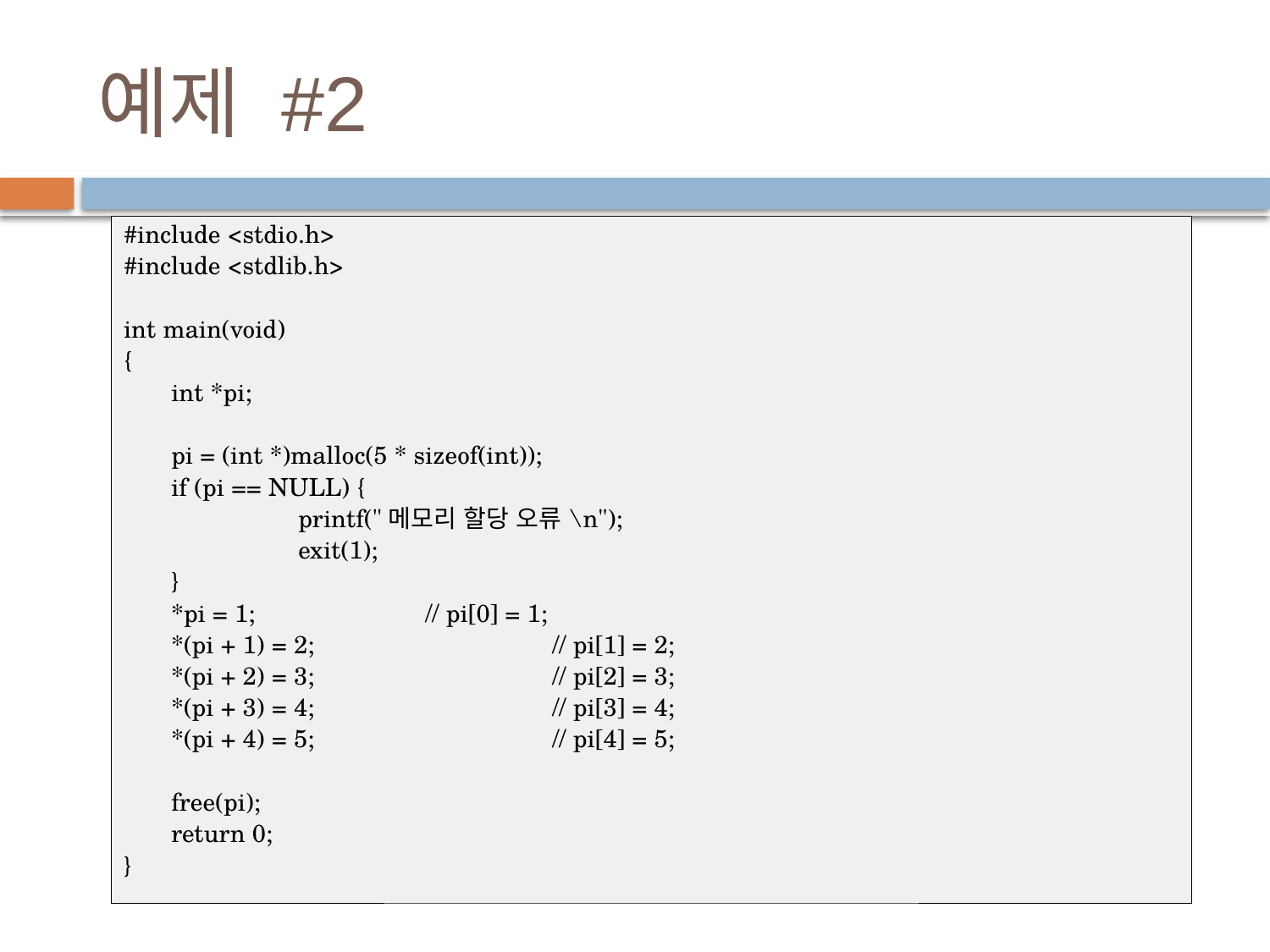

# 예제 #2
#include <stdio.h>
#include <stdlib.h>

int main(void)
{
	int *pi;

	pi = (int *)malloc(5 * sizeof(int));
	if (pi == NULL) {
		printf("메모리 할당 오류\n");
		exit(1);
	}
	*pi = 1;		// pi[0] = 1;
	*(pi + 1) = 2;		// pi[1] = 2;
	*(pi + 2) = 3;		// pi[2] = 3;
	*(pi + 3) = 4;		// pi[3] = 4;
	*(pi + 4) = 5;		// pi[4] = 5;

	free(pi);
	return 0;
}